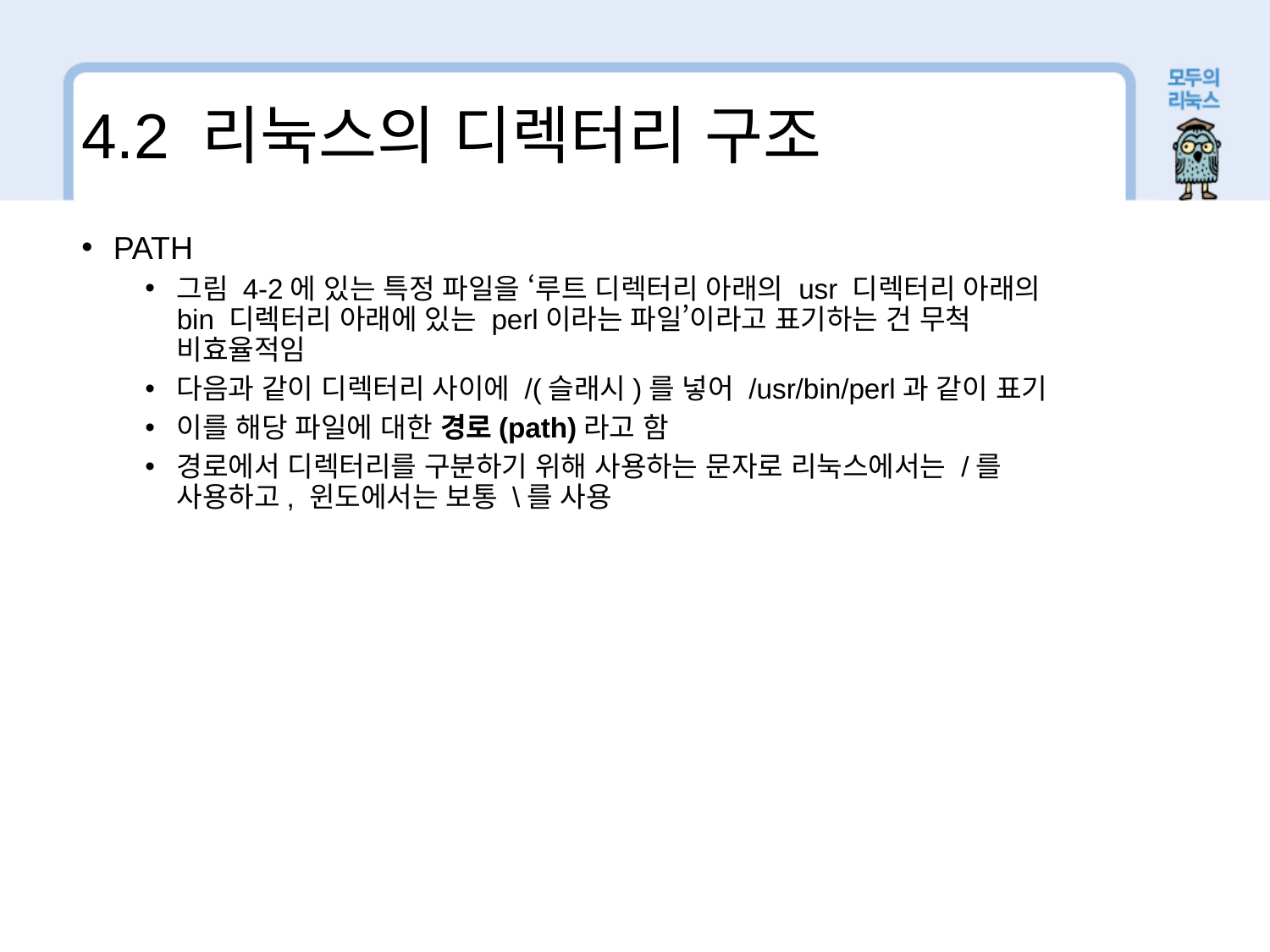

4.2 리눅스의 디렉터리 구조
PATH
그림 4-2에 있는 특정 파일을 ‘루트 디렉터리 아래의 usr 디렉터리 아래의 bin 디렉터리 아래에 있는 perl이라는 파일’이라고 표기하는 건 무척 비효율적임
다음과 같이 디렉터리 사이에 /(슬래시)를 넣어 /usr/bin/perl과 같이 표기
이를 해당 파일에 대한 경로(path)라고 함
경로에서 디렉터리를 구분하기 위해 사용하는 문자로 리눅스에서는 /를 사용하고, 윈도에서는 보통 \를 사용